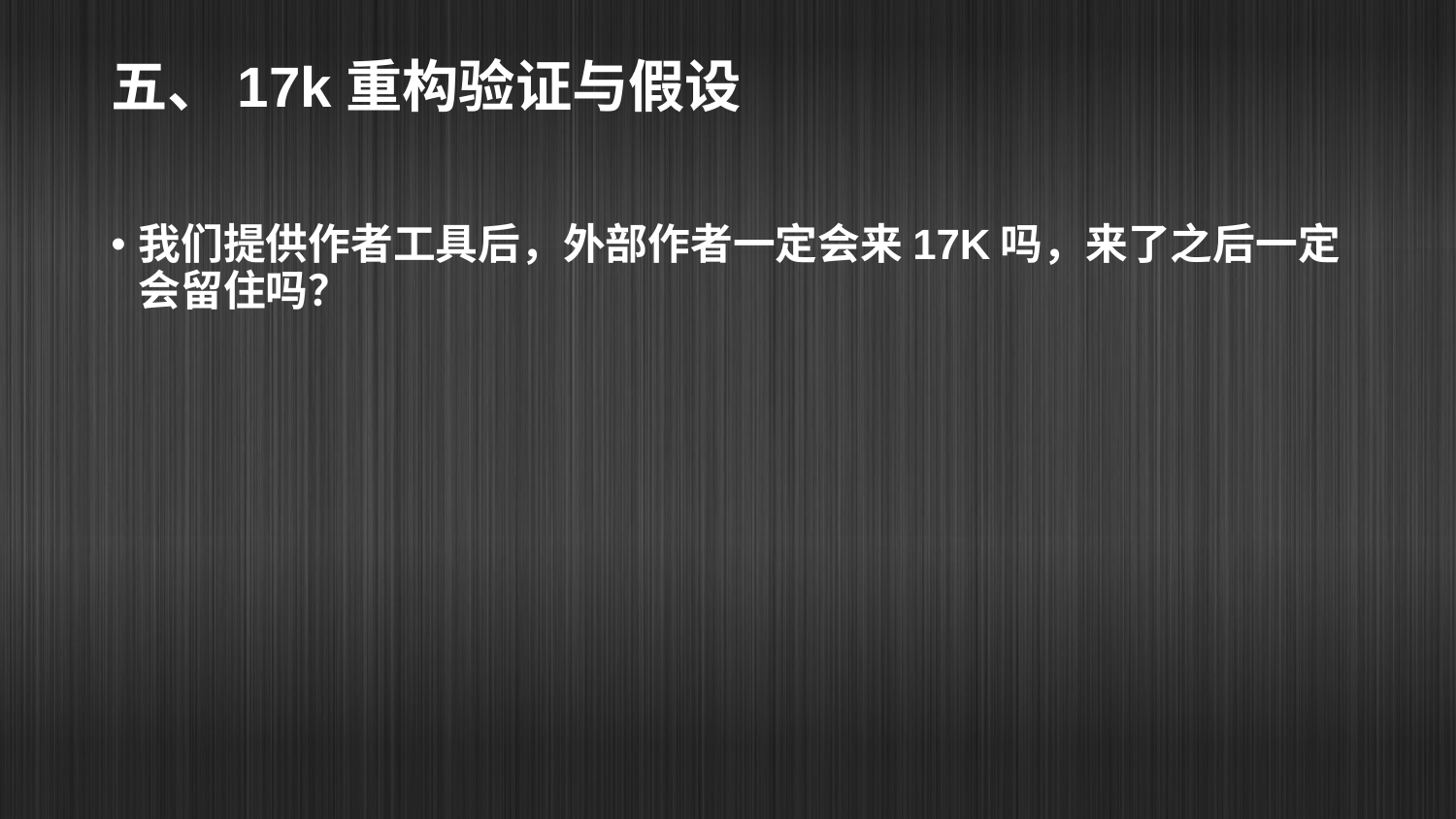

# 五、17k重构验证与假设
我们提供作者工具后，外部作者一定会来17K吗，来了之后一定会留住吗？